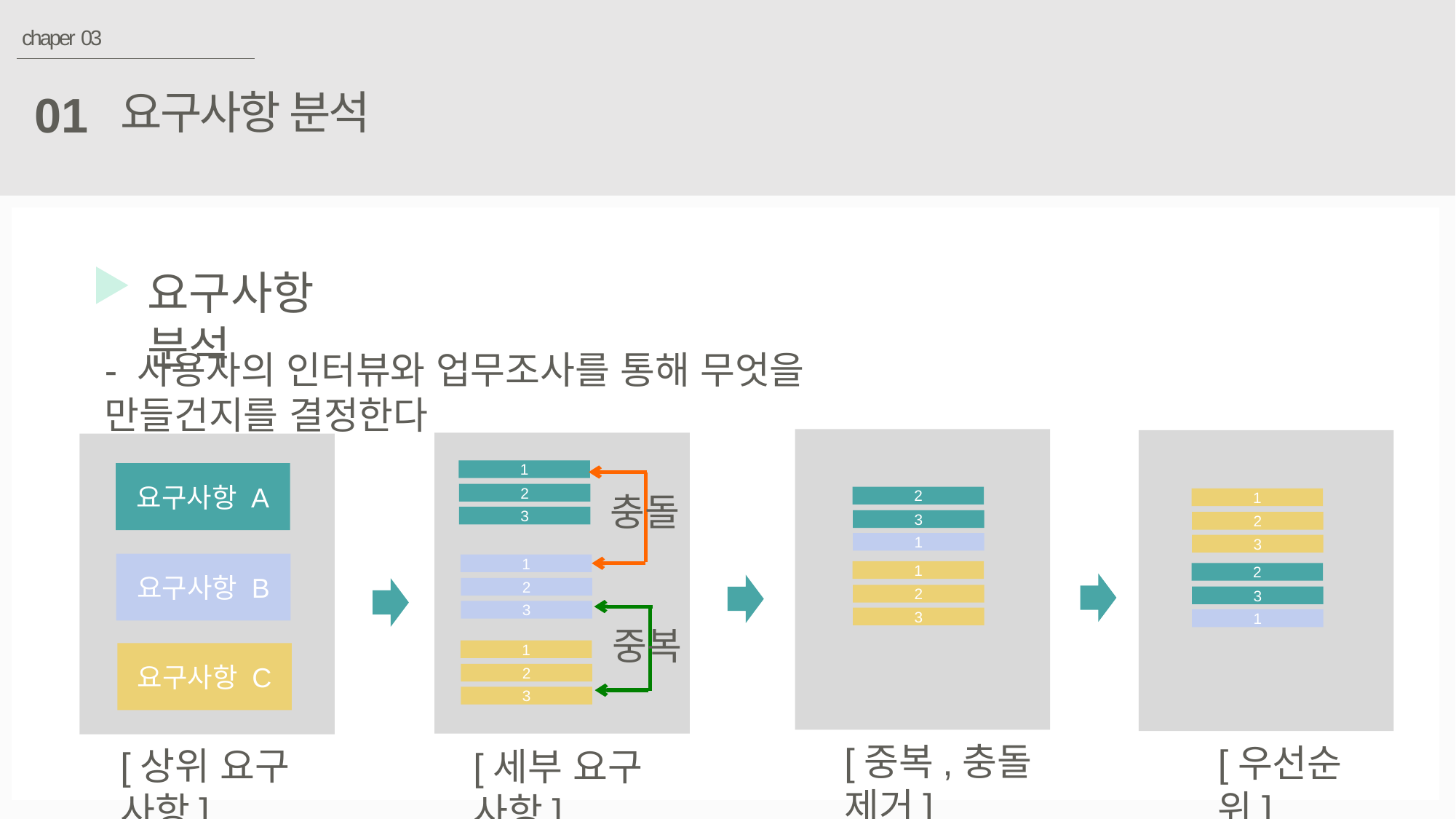

chaper  03
요구사항 분석
01

요구사항 분석

- 사용자의 인터뷰와 업무조사를 통해 무엇을 만들건지를 결정한다

1
2
3
요구사항 A
충돌
2
3
1
1
2
3
1
2
3
2
3
1
요구사항 B
1
2
3

중복
1
2
3
요구사항 C
[중복,충돌 제거]
[우선순위]
[상위 요구 사항]
[세부 요구 사항]